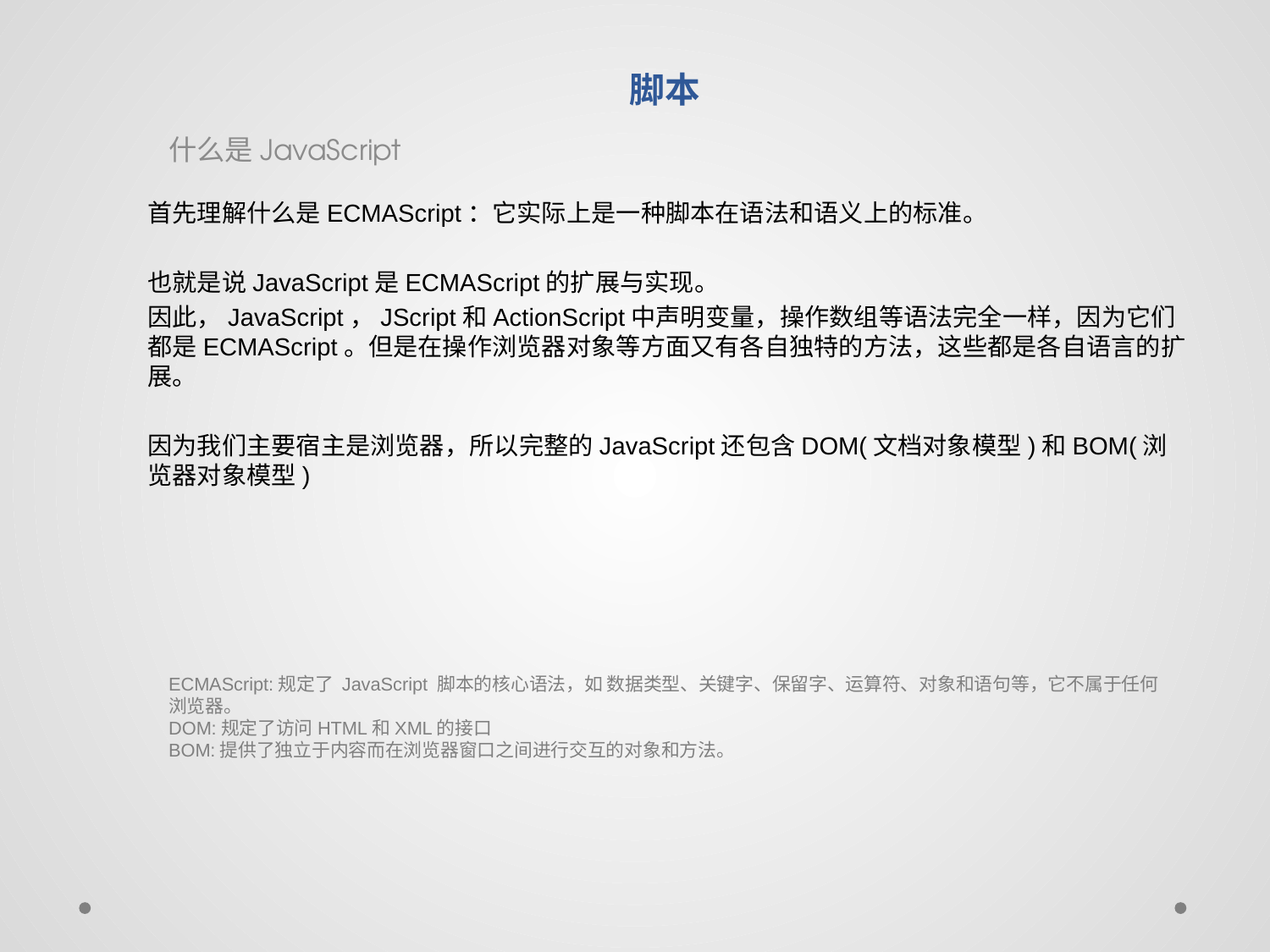

# 脚本
什么是JavaScript
首先理解什么是ECMAScript：它实际上是一种脚本在语法和语义上的标准。

也就是说JavaScript是ECMAScript的扩展与实现。
因此，JavaScript，JScript和ActionScript中声明变量，操作数组等语法完全一样，因为它们都是ECMAScript。但是在操作浏览器对象等方面又有各自独特的方法，这些都是各自语言的扩展。

因为我们主要宿主是浏览器，所以完整的JavaScript还包含DOM(文档对象模型)和BOM(浏览器对象模型)

ECMAScript:规定了 JavaScript 脚本的核心语法，如 数据类型、关键字、保留字、运算符、对象和语句等，它不属于任何浏览器。
DOM:规定了访问HTML和XML的接口
BOM:提供了独立于内容而在浏览器窗口之间进行交互的对象和方法。